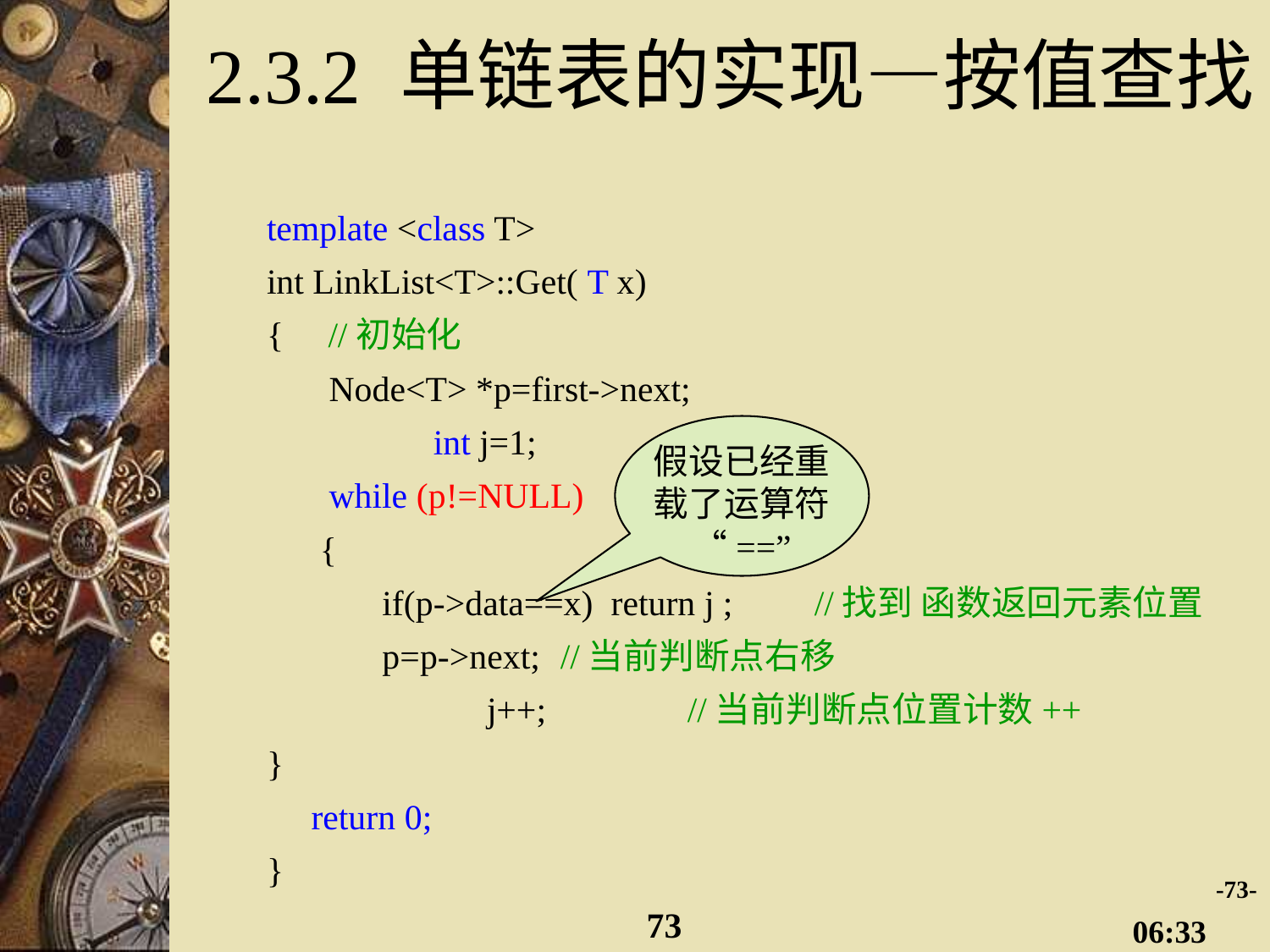

# 2.3.2 单链表的实现—按值查找
template <class T>
int LinkList<T>::Get( T x)
{     //初始化
       Node<T> *p=first->next;
		int j=1;
       while (p!=NULL)
      {
             if(p->data==x)  return j ; 	//找到 函数返回元素位置
             p=p->next; 	//当前判断点右移
		      j++; 		//当前判断点位置计数++
}
     return 0;
}
假设已经重载了运算符“==”
-73-